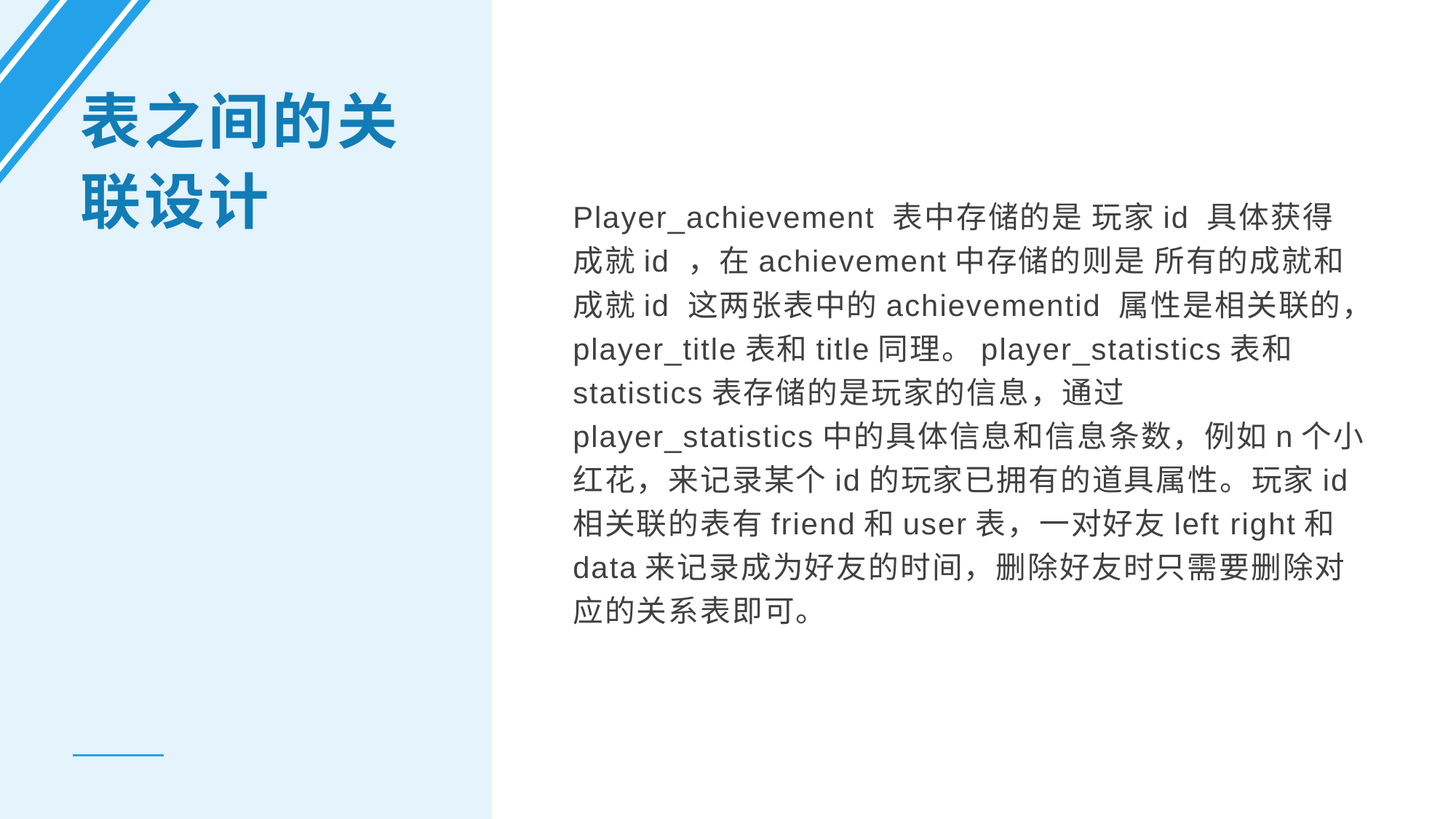

表之间的关联设计
Player_achievement 表中存储的是 玩家id 具体获得 成就id ，在achievement中存储的则是 所有的成就和成就id 这两张表中的achievementid 属性是相关联的，player_title表和title同理。player_statistics表和statistics表存储的是玩家的信息，通过player_statistics中的具体信息和信息条数，例如n个小红花，来记录某个id的玩家已拥有的道具属性。玩家id相关联的表有friend和user表，一对好友left right和data来记录成为好友的时间，删除好友时只需要删除对应的关系表即可。